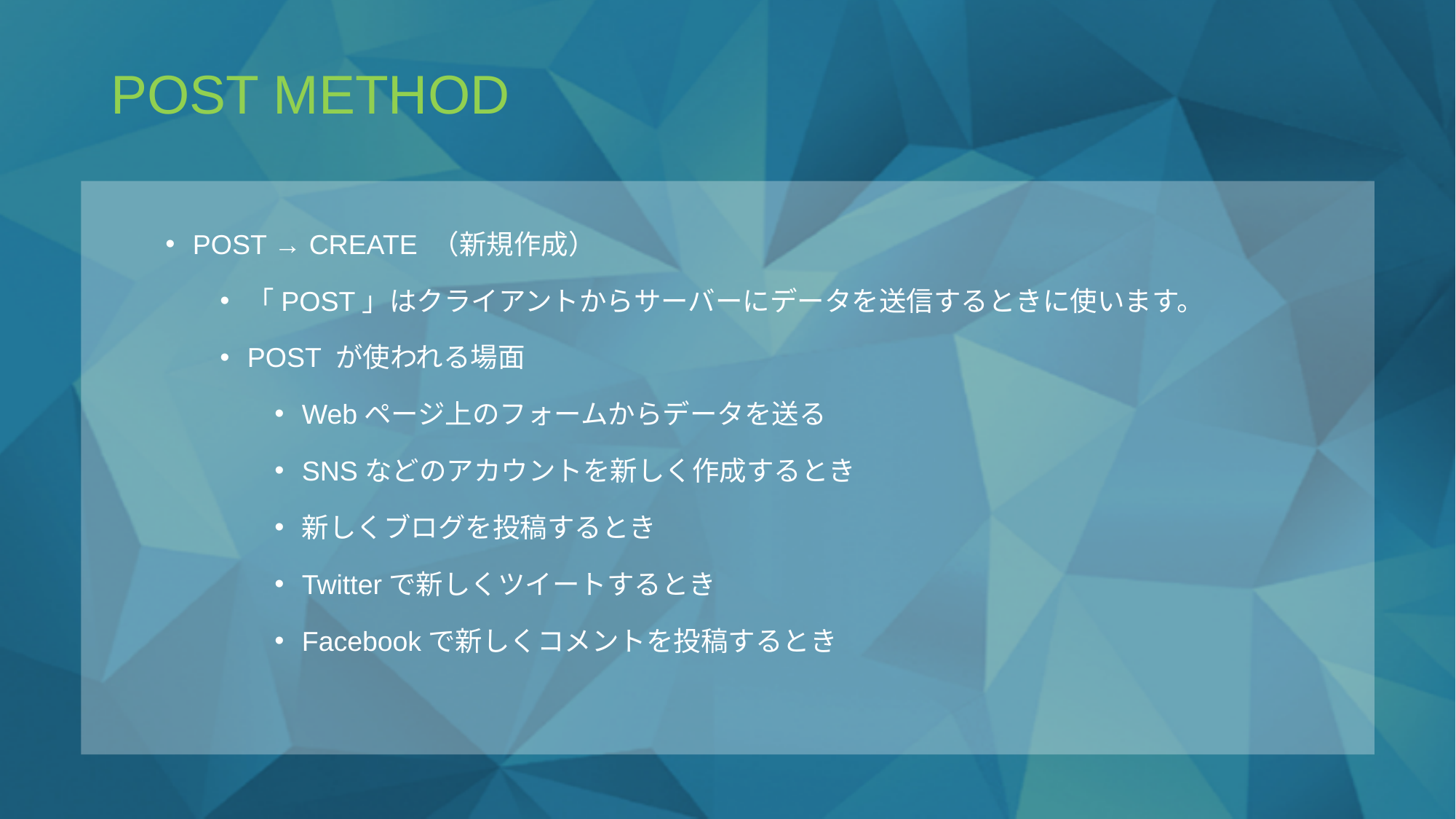

# POST METHOD
POST → CREATE （新規作成）
「POST」はクライアントからサーバーにデータを送信するときに使います。
POST が使われる場面
Webページ上のフォームからデータを送る
SNSなどのアカウントを新しく作成するとき
新しくブログを投稿するとき
Twitterで新しくツイートするとき
Facebookで新しくコメントを投稿するとき